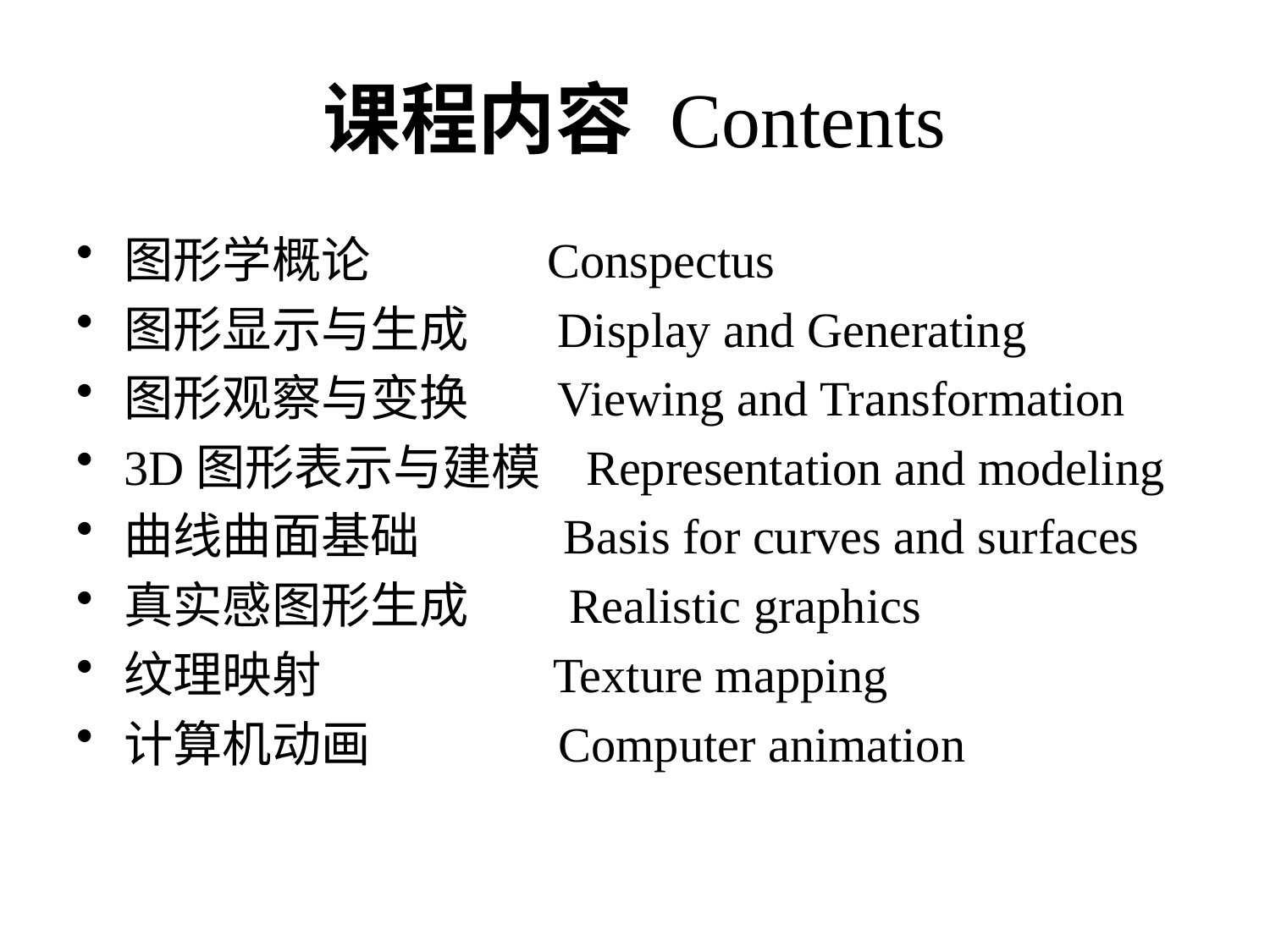

# 课程内容 Contents
图形学概论               Conspectus
图形显示与生成       Display and Generating
图形观察与变换       Viewing and Transformation
3D图形表示与建模   Representation and modeling
曲线曲面基础            Basis for curves and surfaces
真实感图形生成        Realistic graphics
纹理映射                    Texture mapping
计算机动画                Computer animation